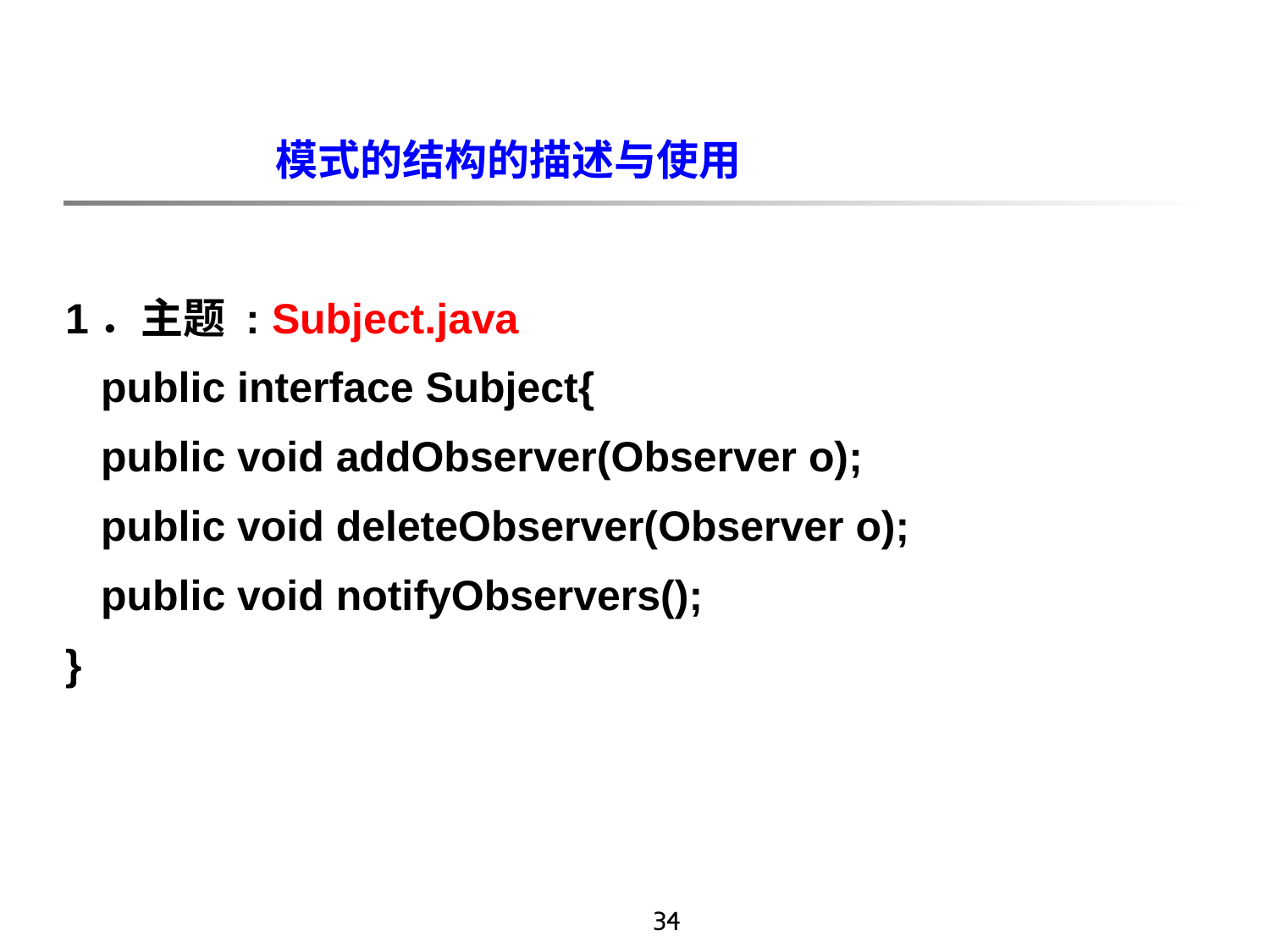

模式的结构的描述与使用

1．主题 : Subject.java
   public interface Subject{
   public void addObserver(Observer o);
   public void deleteObserver(Observer o);
   public void notifyObservers();
}

34